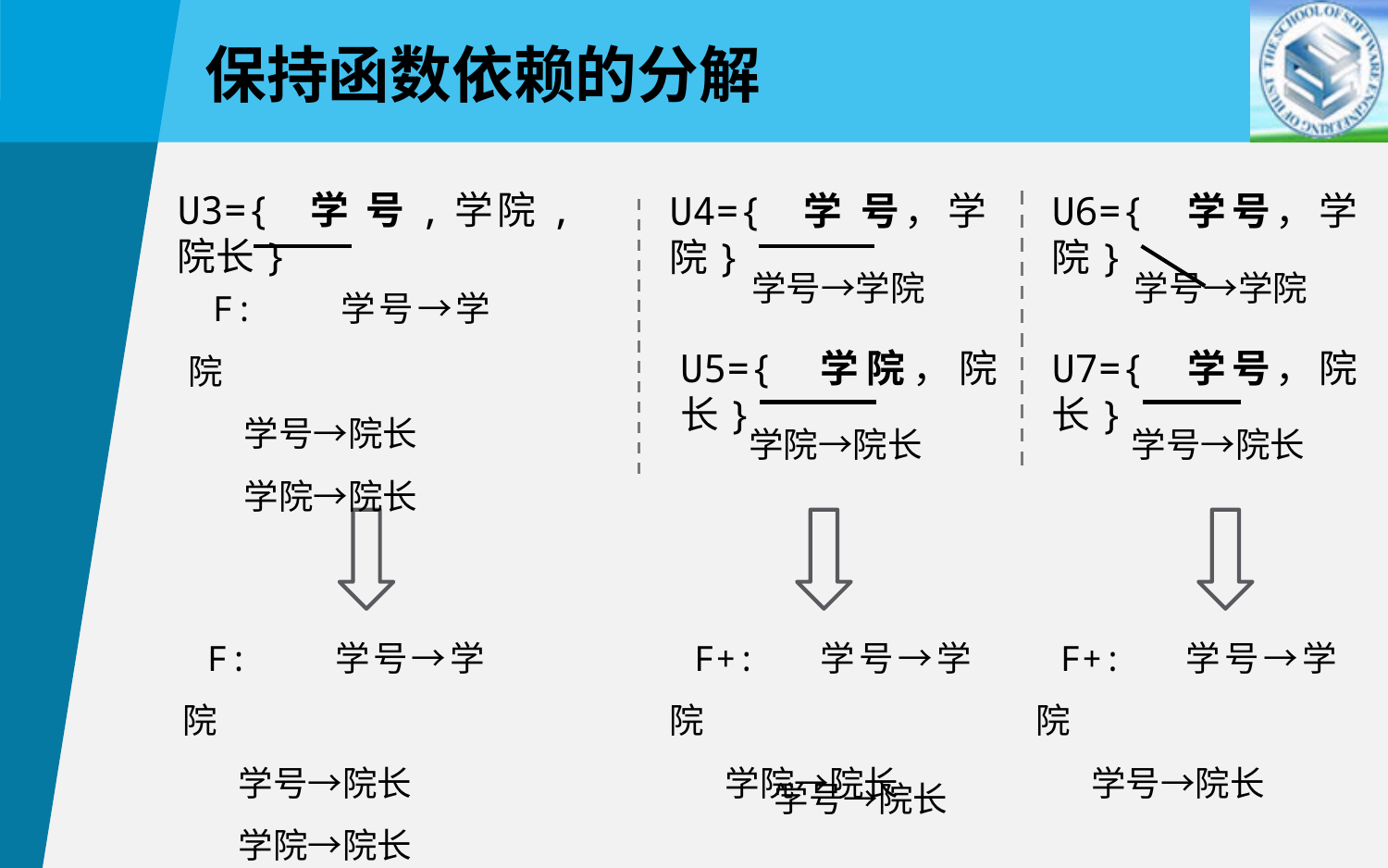

保持函数依赖的分解
U3={ 学 号,学院,院长}
 F:   学号→学院
      学号→院长
      学院→院长
U4={ 学 号，学院}
学号→学院
U5={ 学院，院长}
学院→院长
U6={ 学号，学院}
学号→学院
U7={ 学号，院长}
学号→院长

 F:   学号→学院
      学号→院长
      学院→院长
 F+:  学号→学院
      学院→院长
 F+:  学号→学院
      学号→院长
学号→院长